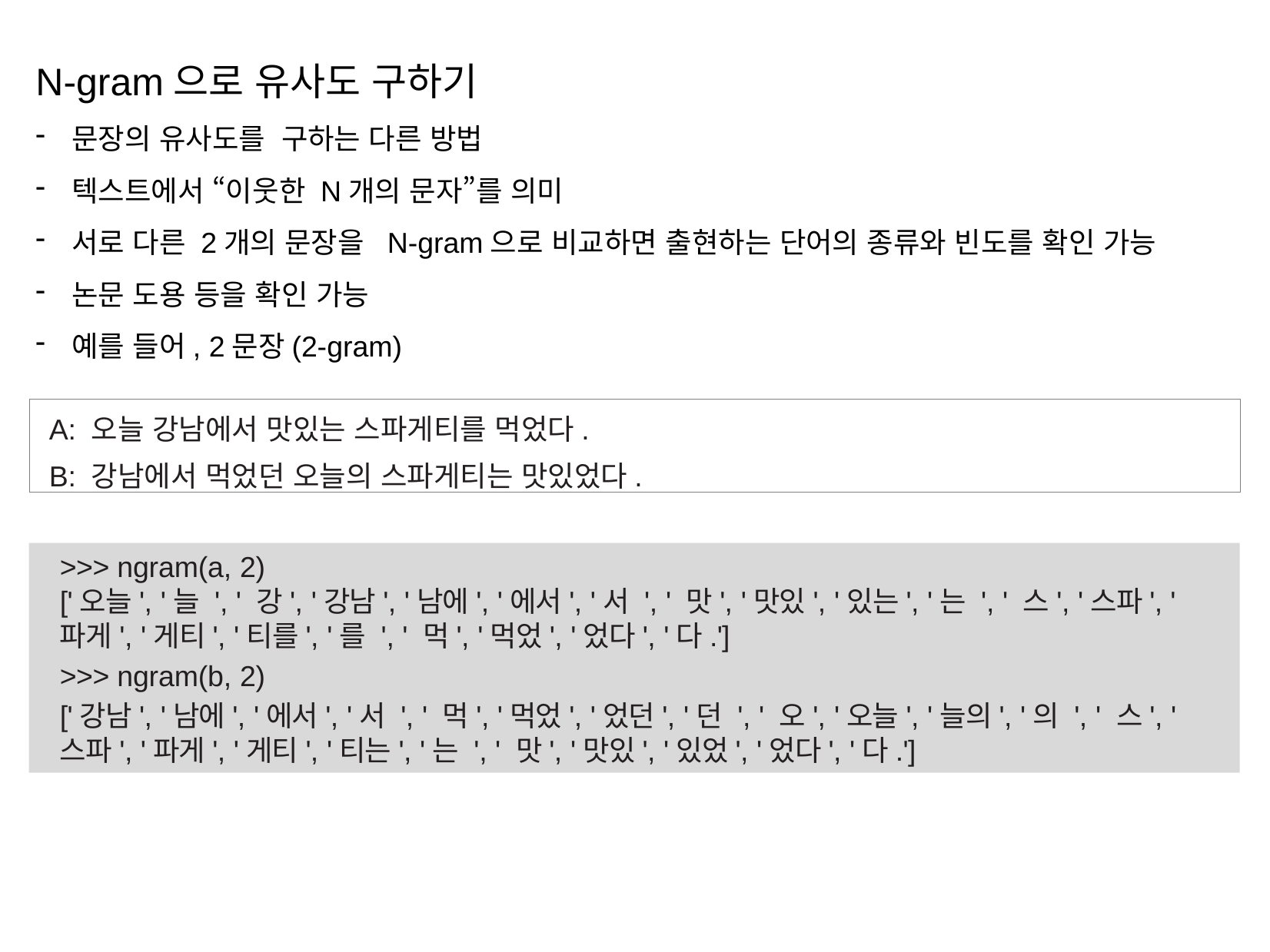

N-gram으로 유사도 구하기
문장의 유사도를  구하는 다른 방법
텍스트에서 “이웃한 N개의 문자”를 의미
서로 다른 2개의 문장을  N-gram으로 비교하면 출현하는 단어의 종류와 빈도를 확인 가능
논문 도용 등을 확인 가능
예를 들어, 2문장(2-gram)
A: 오늘 강남에서 맛있는 스파게티를 먹었다.
B: 강남에서 먹었던 오늘의 스파게티는 맛있었다.
>>> ngram(a, 2)
['오늘', '늘 ', ' 강', '강남', '남에', '에서', '서 ', ' 맛', '맛있', '있는', '는 ', ' 스', '스파', '파게', '게티', '티를', '를 ', ' 먹', '먹었', '었다', '다.']
>>> ngram(b, 2)
['강남', '남에', '에서', '서 ', ' 먹', '먹었', '었던', '던 ', ' 오', '오늘', '늘의', '의 ', ' 스', '스파', '파게', '게티', '티는', '는 ', ' 맛', '맛있', '있었', '었다', '다.']